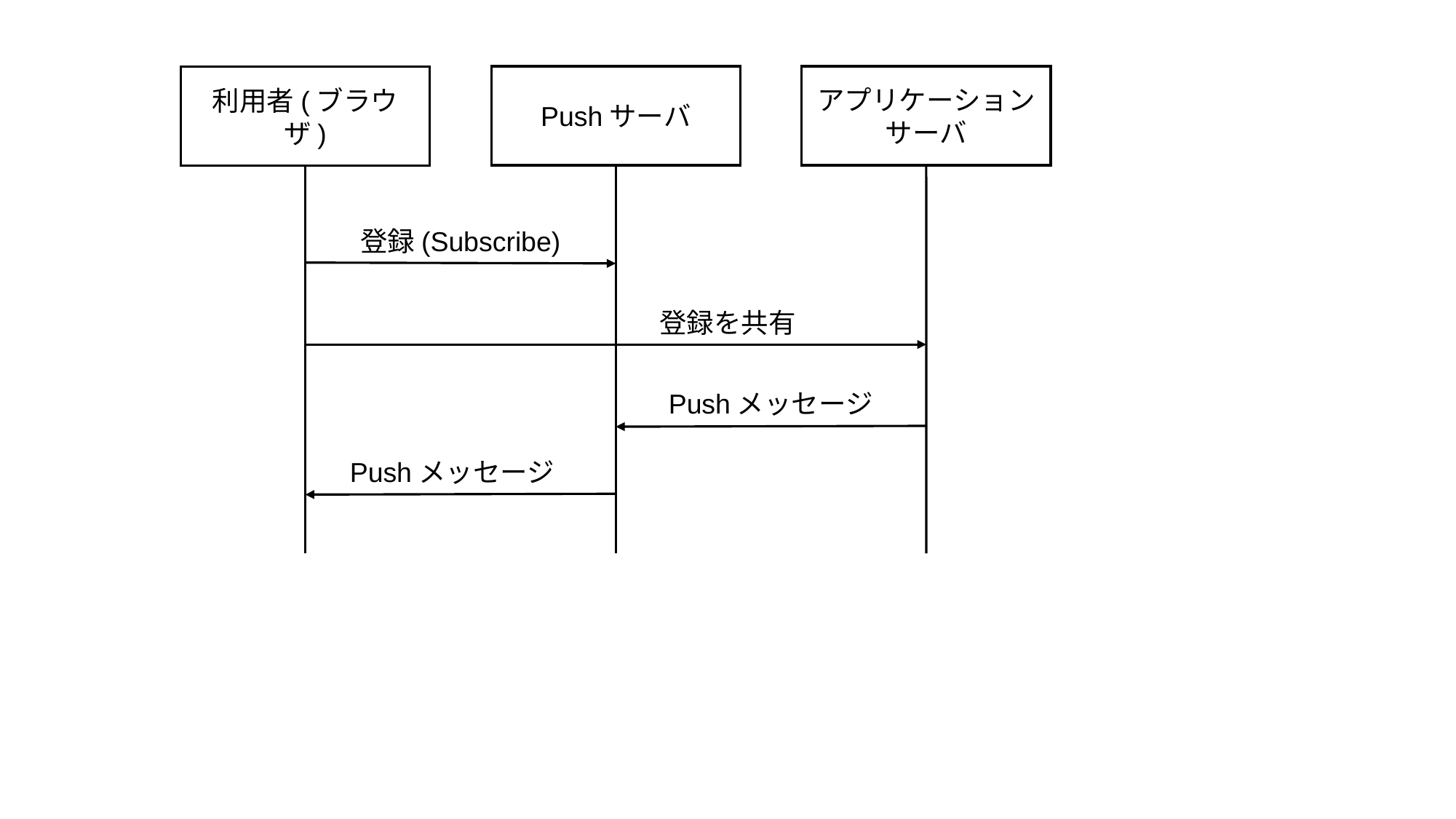

Pushサーバ
アプリケーションサーバ
利用者(ブラウザ)
登録(Subscribe)
登録を共有
Pushメッセージ
Pushメッセージ